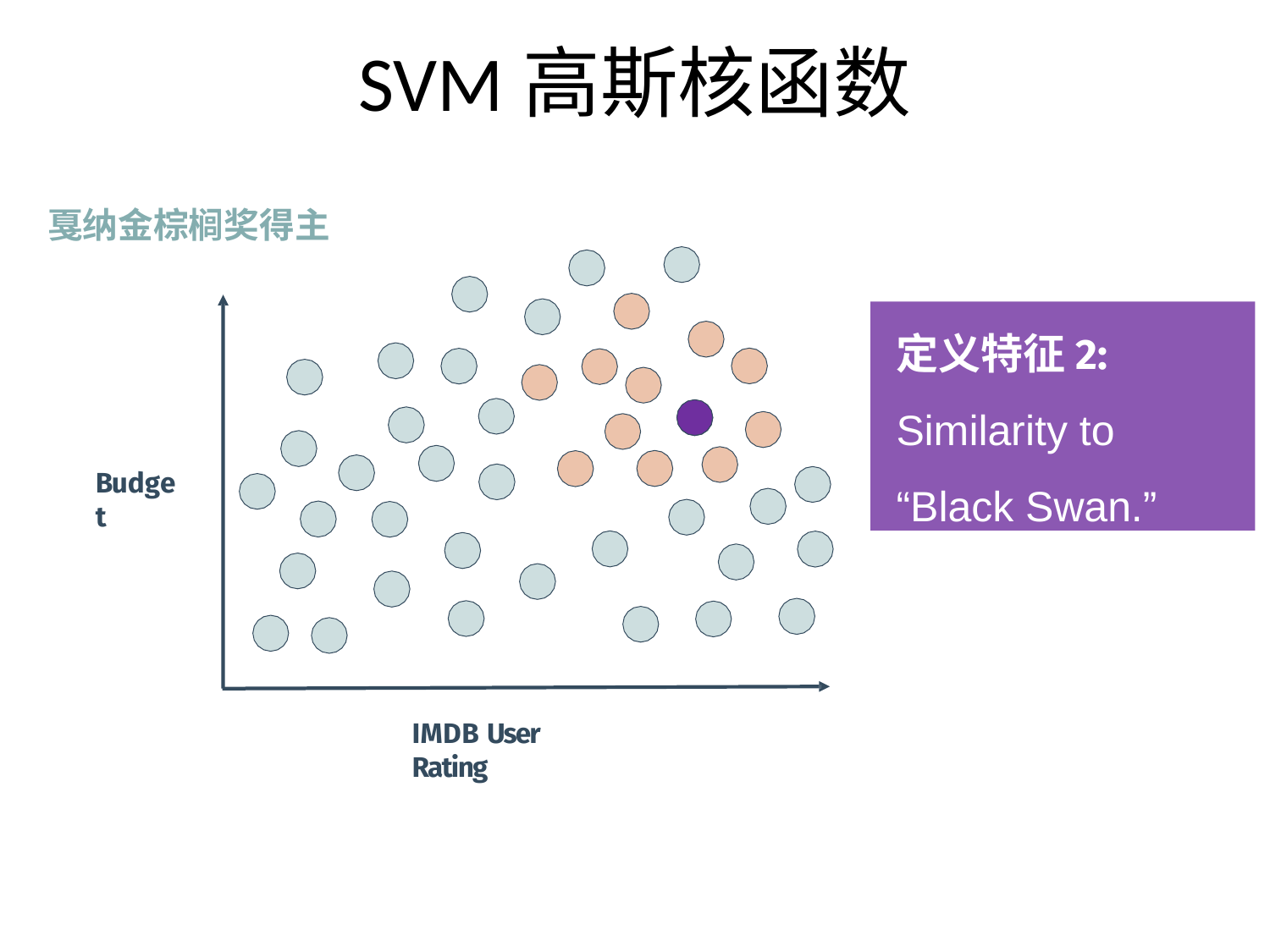

# SVM高斯核函数
戛纳金棕榈奖得主

定义特征2:
Similarity to  “Black Swan.”

Budget

IMDB User Rating
40